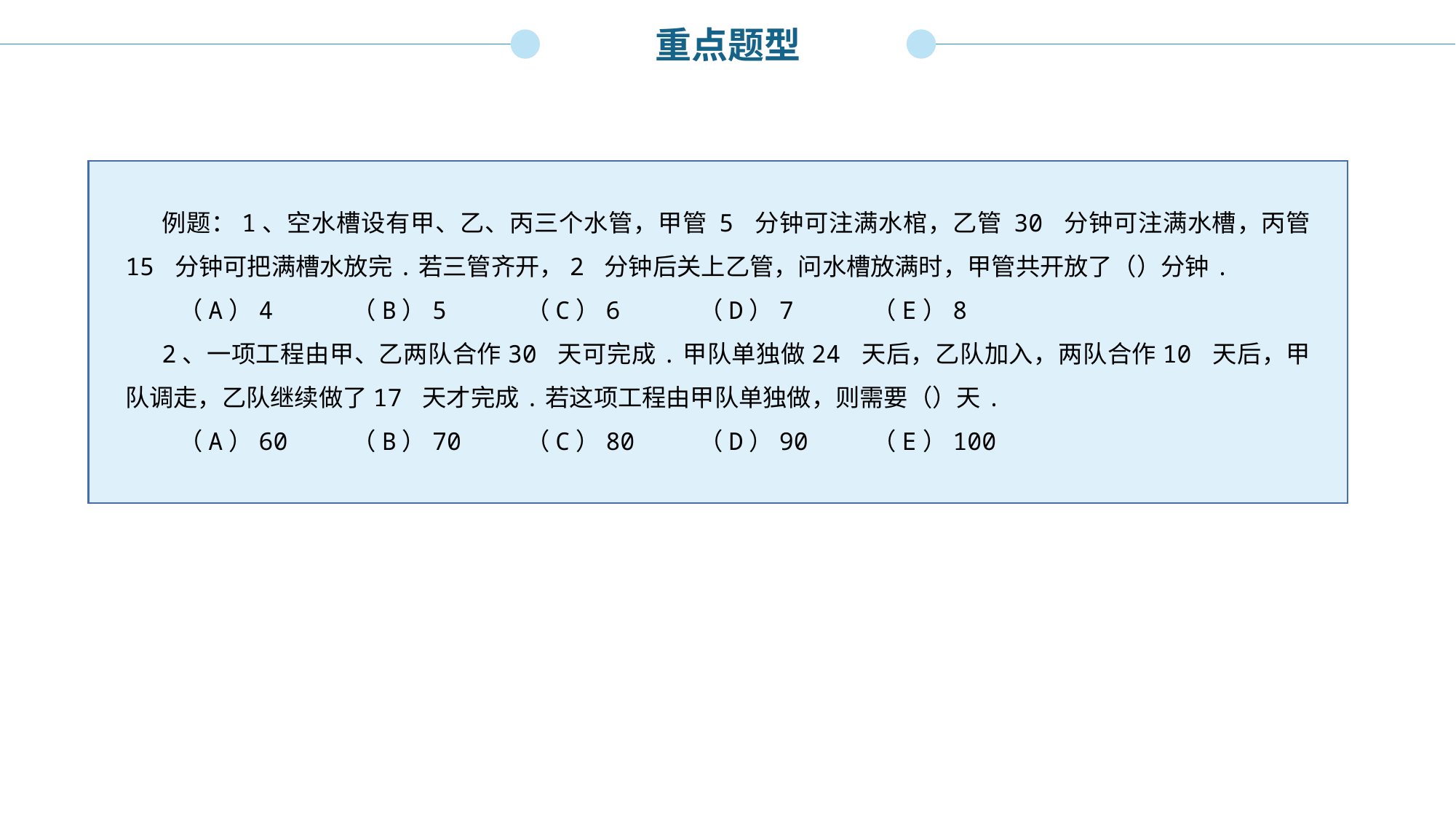

重点题型

例题：1、空水槽设有甲、乙、丙三个水管，甲管 5 分钟可注满水棺，乙管 30 分钟可注满水槽，丙管 15 分钟可把满槽水放完.若三管齐开，2 分钟后关上乙管，问水槽放满时，甲管共开放了（）分钟.
  （A）4     （B）5     （C）6     （D）7     （E）8
2、一项工程由甲、乙两队合作30 天可完成.甲队单独做24 天后，乙队加入，两队合作10 天后，甲队调走，乙队继续做了17 天才完成.若这项工程由甲队单独做，则需要（）天.
  （A）60    （B）70    （C）80    （D）90    （E）100